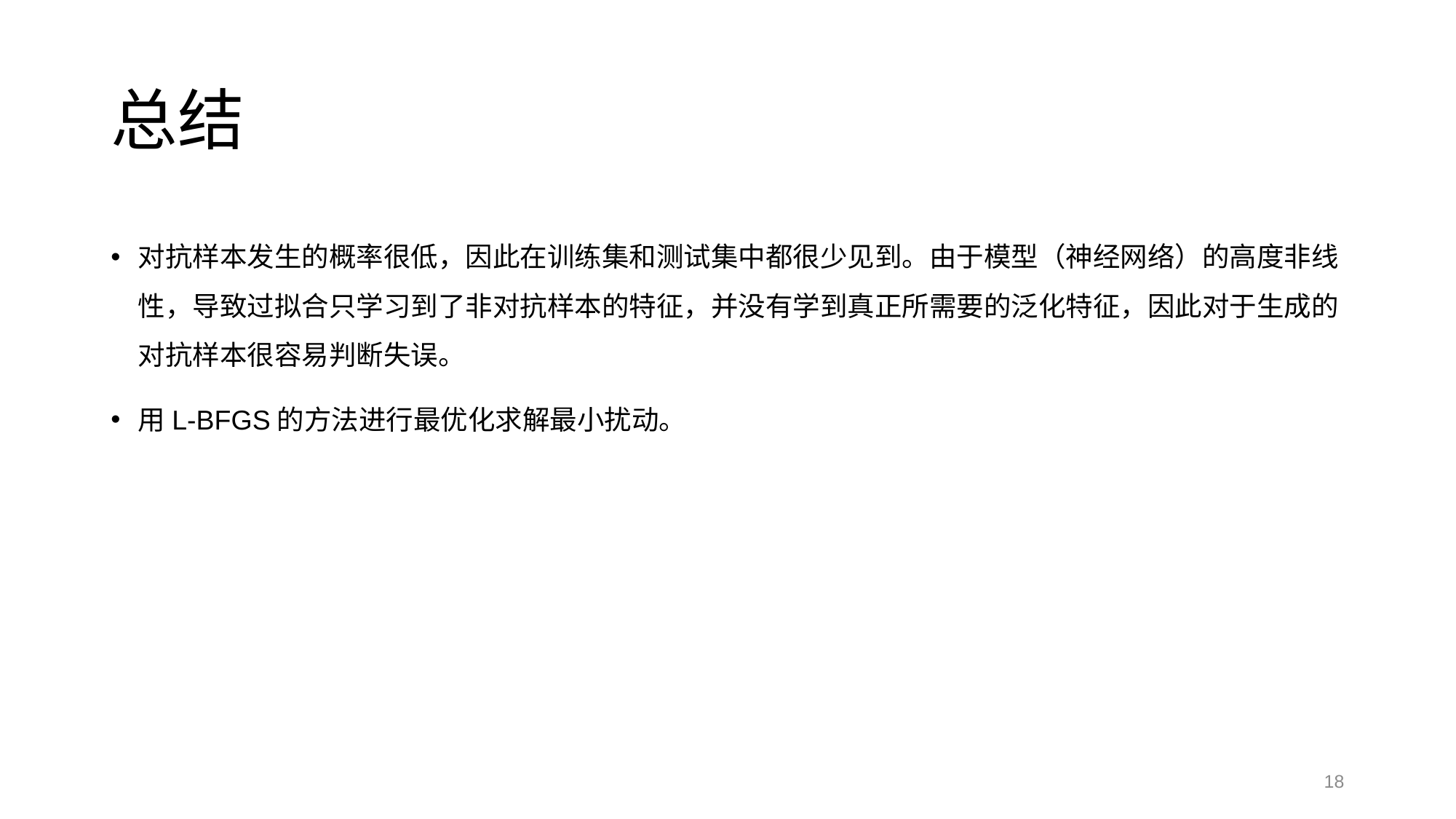

# 总结
对抗样本发生的概率很低，因此在训练集和测试集中都很少见到。由于模型（神经网络）的高度非线性，导致过拟合只学习到了非对抗样本的特征，并没有学到真正所需要的泛化特征，因此对于生成的对抗样本很容易判断失误。
用L-BFGS的方法进行最优化求解最小扰动。
18